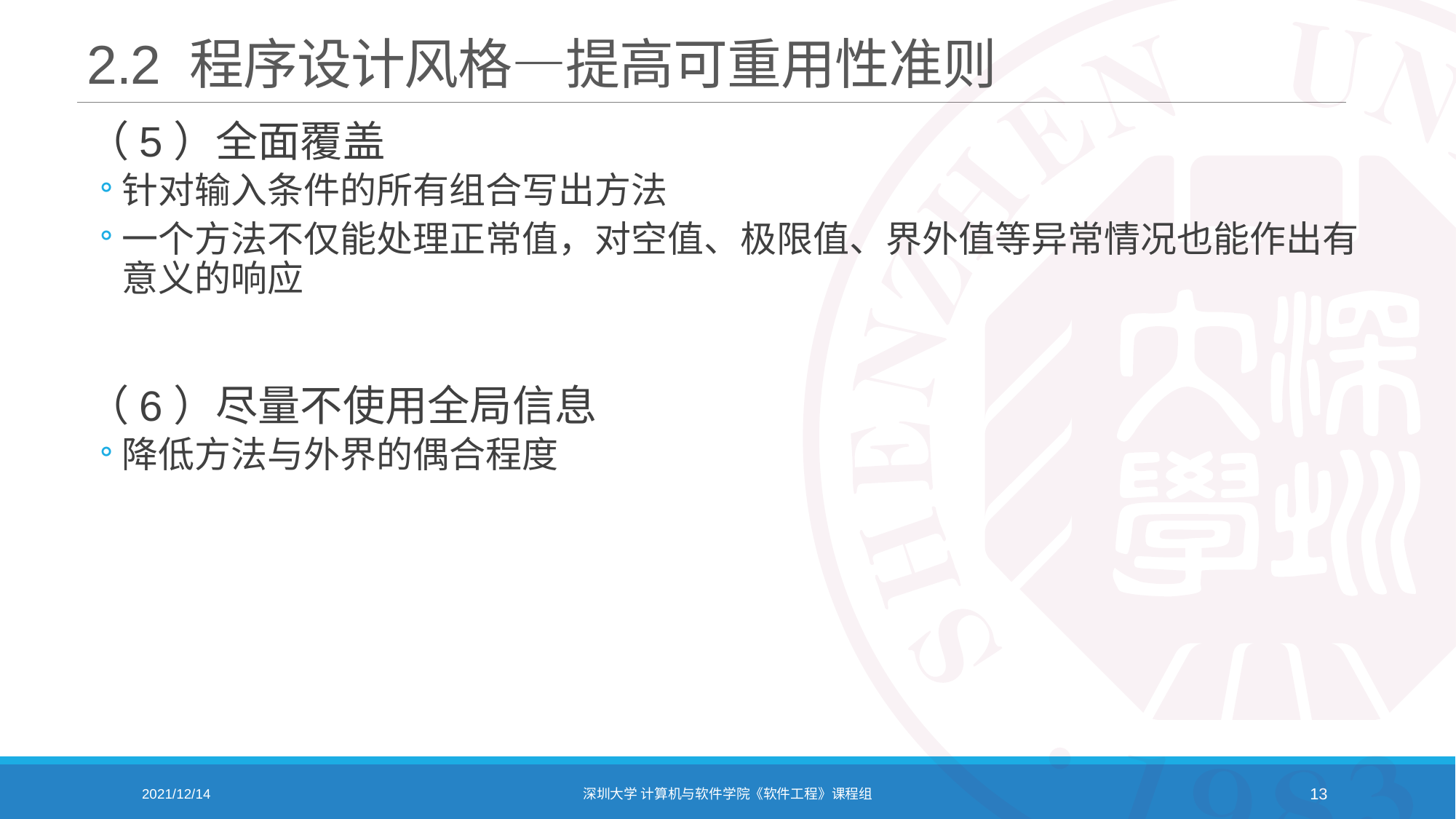

# 2.2 程序设计风格—提高可重用性准则
（5）全面覆盖
针对输入条件的所有组合写出方法
一个方法不仅能处理正常值，对空值、极限值、界外值等异常情况也能作出有意义的响应

（6）尽量不使用全局信息
降低方法与外界的偶合程度

2021/12/14
深圳大学 计算机与软件学院《软件工程》课程组
13